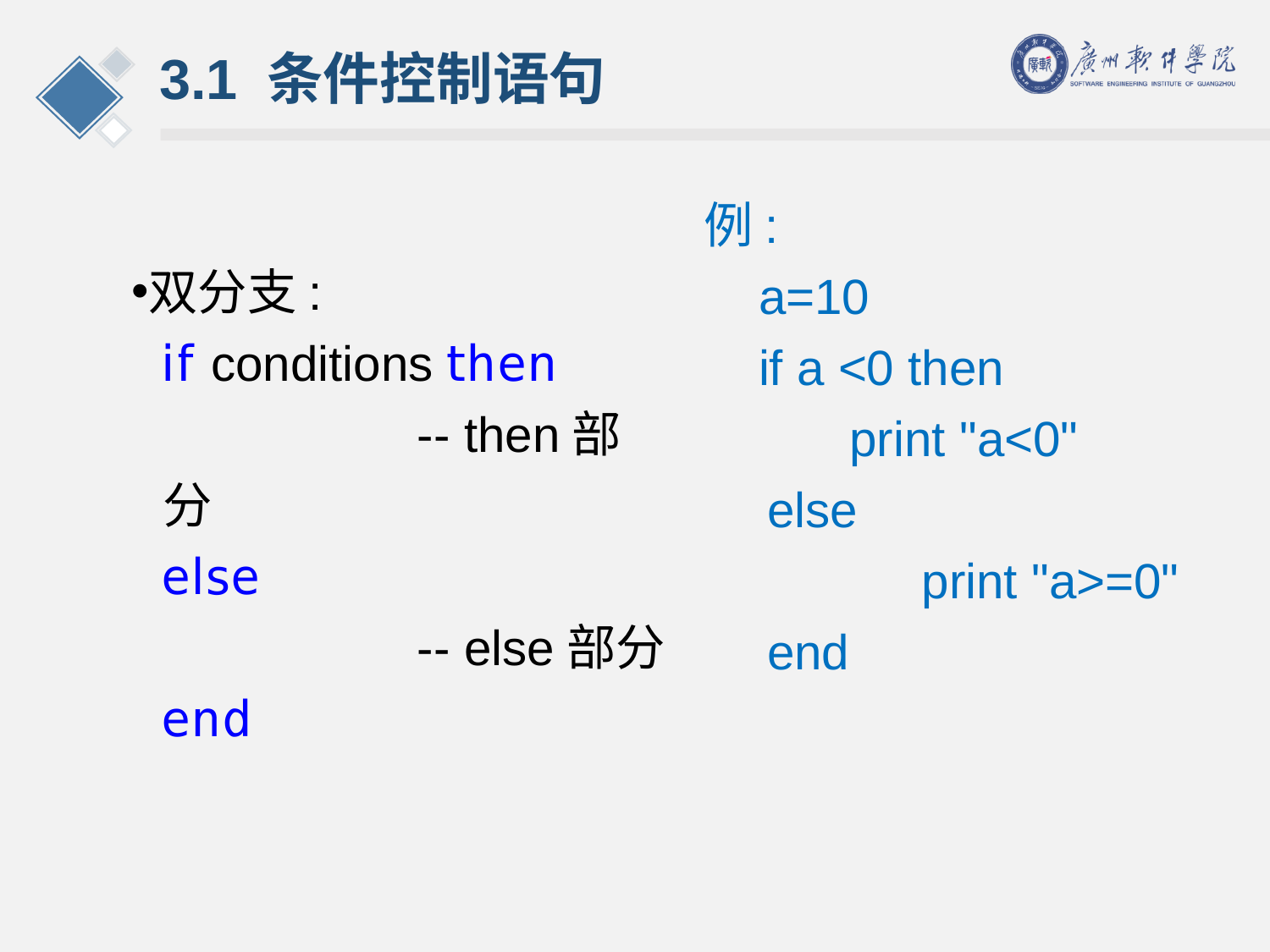

# 3.1 条件控制语句
例:
    a=10
    if a <0 then
      print "a<0"
else
 	  print "a>=0"
end
双分支:
if conditions then
  		-- then部分
else
  		-- else部分
end